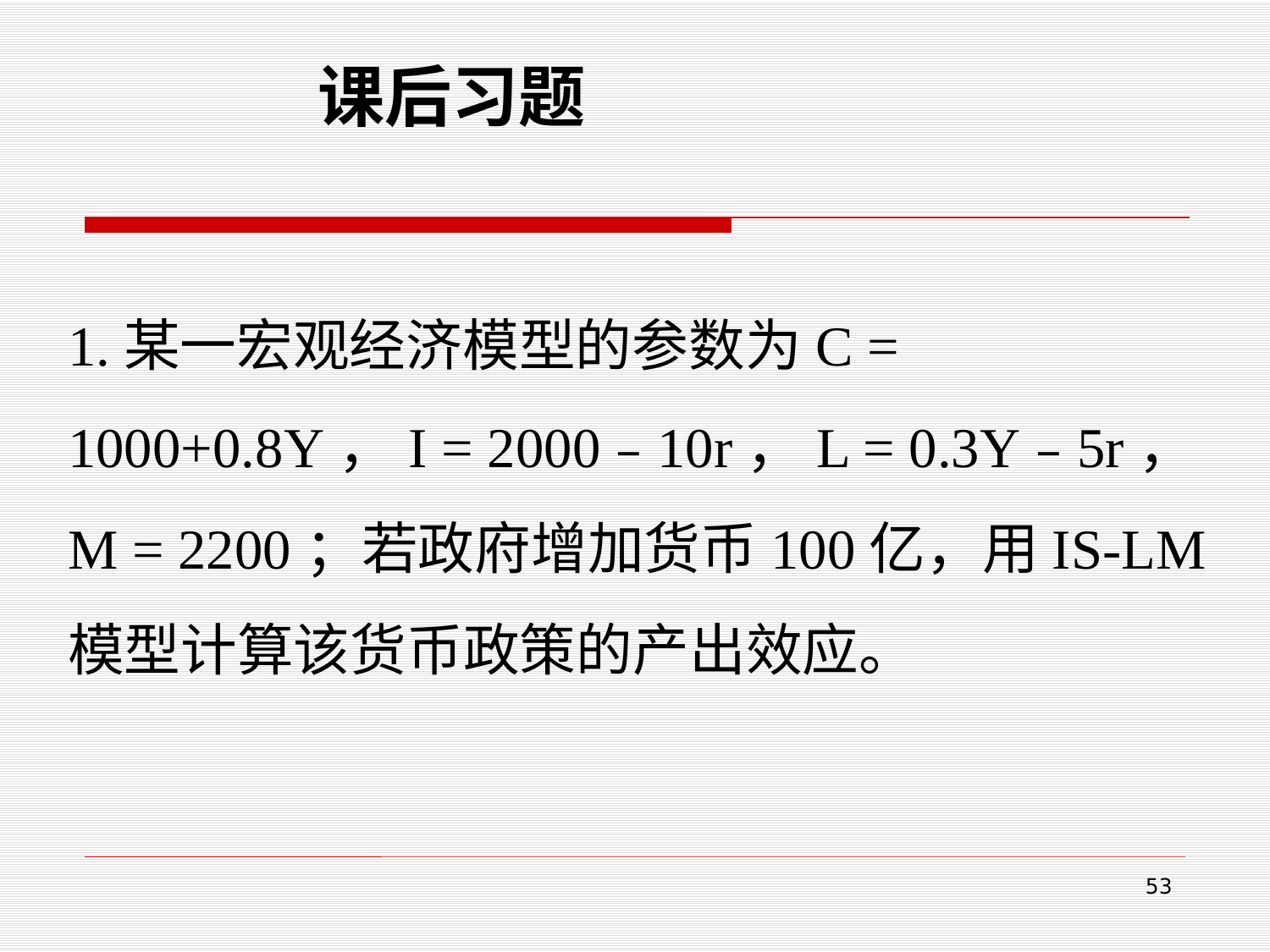

课后习题
# 1.某一宏观经济模型的参数为C = 1000+0.8Y，I = 2000﹣10r，L = 0.3Y﹣5r，M = 2200；若政府增加货币100亿，用IS-LM模型计算该货币政策的产出效应。
53